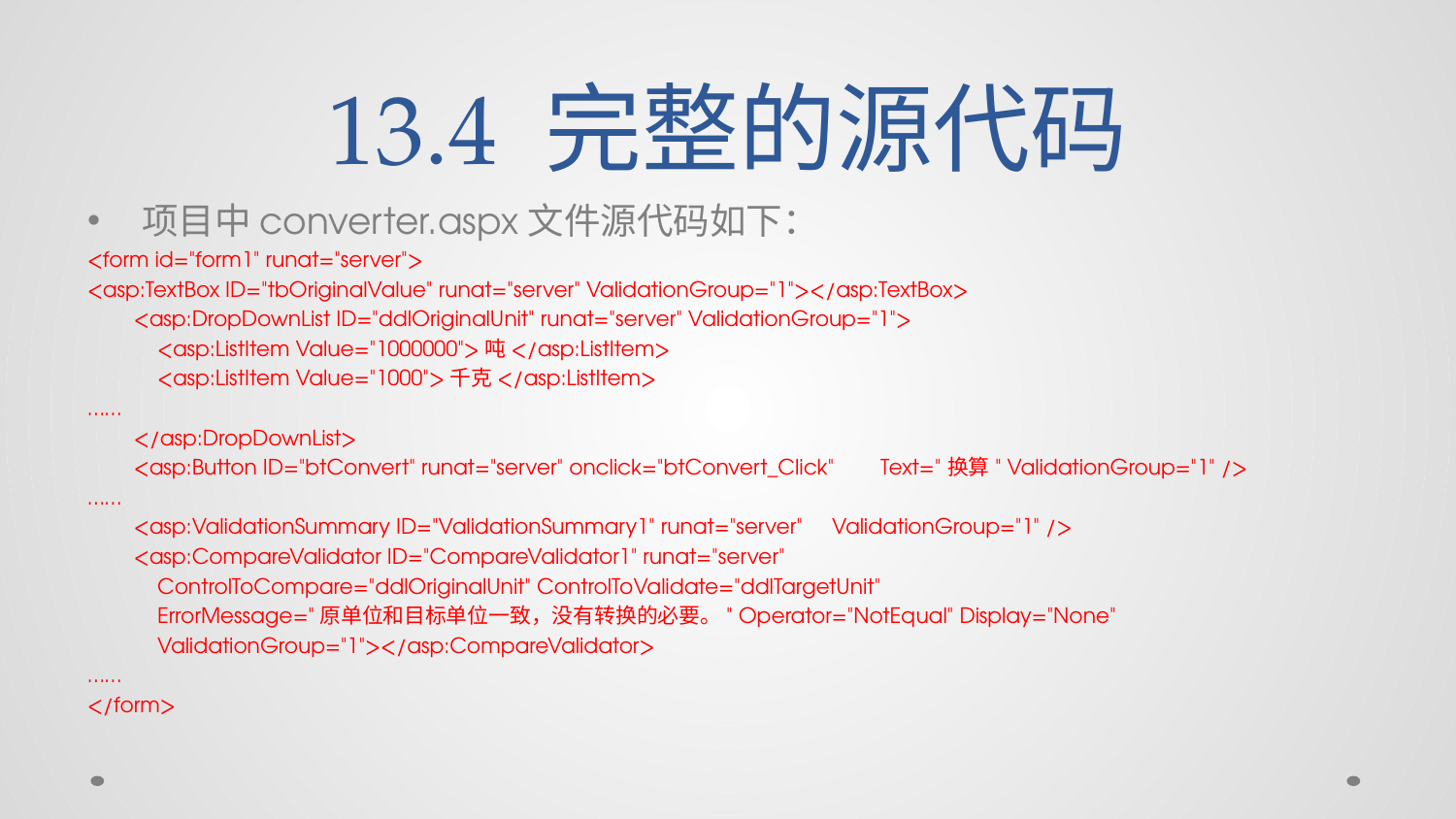

# 13.4 完整的源代码
项目中converter.aspx文件源代码如下：
<form id="form1" runat="server">
<asp:TextBox ID="tbOriginalValue" runat="server" ValidationGroup="1"></asp:TextBox>
        <asp:DropDownList ID="ddlOriginalUnit" runat="server" ValidationGroup="1">
            <asp:ListItem Value="1000000">吨</asp:ListItem>
            <asp:ListItem Value="1000">千克</asp:ListItem>
……
        </asp:DropDownList>
        <asp:Button ID="btConvert" runat="server" onclick="btConvert_Click"        Text="换算" ValidationGroup="1" />
……
        <asp:ValidationSummary ID="ValidationSummary1" runat="server"     ValidationGroup="1" />
        <asp:CompareValidator ID="CompareValidator1" runat="server"
            ControlToCompare="ddlOriginalUnit" ControlToValidate="ddlTargetUnit"
            ErrorMessage="原单位和目标单位一致，没有转换的必要。" Operator="NotEqual" Display="None"
            ValidationGroup="1"></asp:CompareValidator>
……
</form>